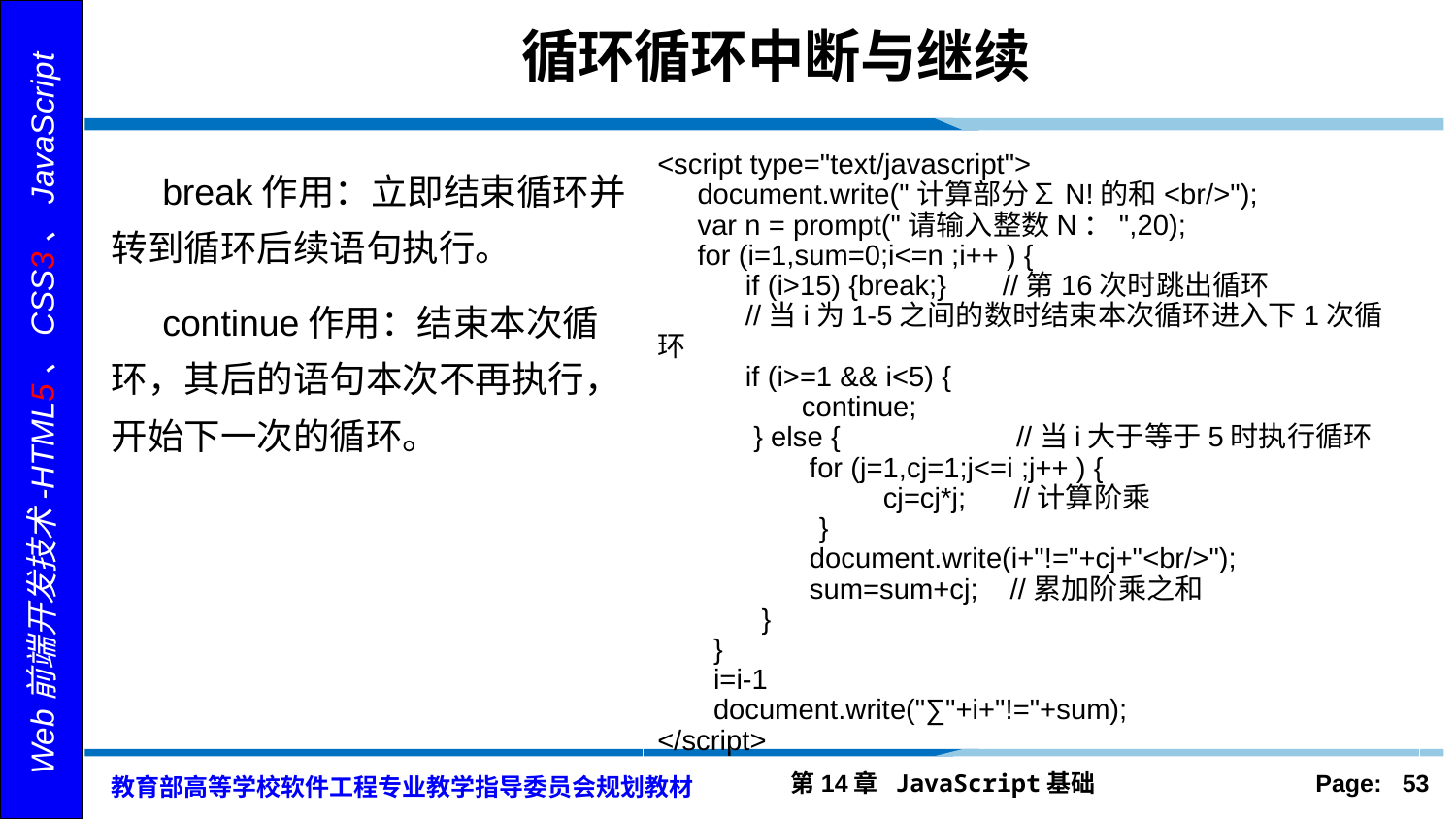

循环循环中断与继续
<script type="text/javascript">
     document.write("计算部分∑N!的和<br/>");
     var n = prompt("请输入整数N：",20);
     for (i=1,sum=0;i<=n ;i++ ) {
           if (i>15) {break;}       //第16次时跳出循环
           //当i为1-5之间的数时结束本次循环进入下1次循环
           if (i>=1 && i<5) {
                  continue;
            } else {                      //当i大于等于5时执行循环
                   for (j=1,cj=1;j<=i ;j++ ) {
	          cj=cj*j;      //计算阶乘
	  }
                   document.write(i+"!="+cj+"<br/>");
                   sum=sum+cj;    //累加阶乘之和
             }
       }
       i=i-1
       document.write("∑"+i+"!="+sum);
</script>
     break作用：立即结束循环并转到循环后续语句执行。
     continue作用：结束本次循环，其后的语句本次不再执行，开始下一次的循环。